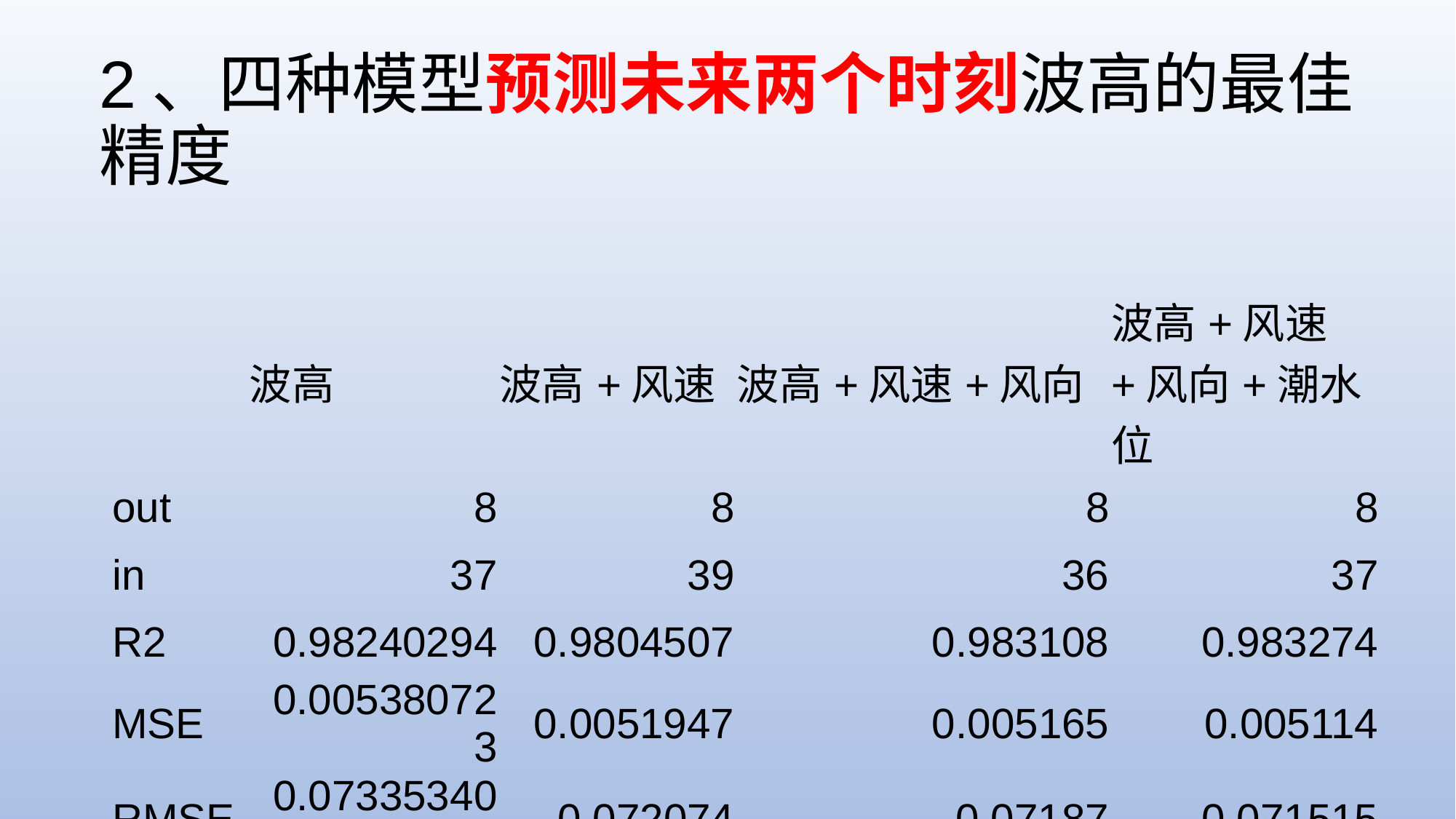

# 2、四种模型预测未来两个时刻波高的最佳精度
|  |  |  |  |  |
| --- | --- | --- | --- | --- |
|  | 波高 | 波高+风速 | 波高+风速+风向 | 波高+风速+风向+潮水位 |
| out | 8 | 8 | 8 | 8 |
| in | 37 | 39 | 36 | 37 |
| R2 | 0.98240294 | 0.9804507 | 0.983108 | 0.983274 |
| MSE | 0.005380723 | 0.0051947 | 0.005165 | 0.005114 |
| RMSE | 0.073353409 | 0.072074 | 0.07187 | 0.071515 |